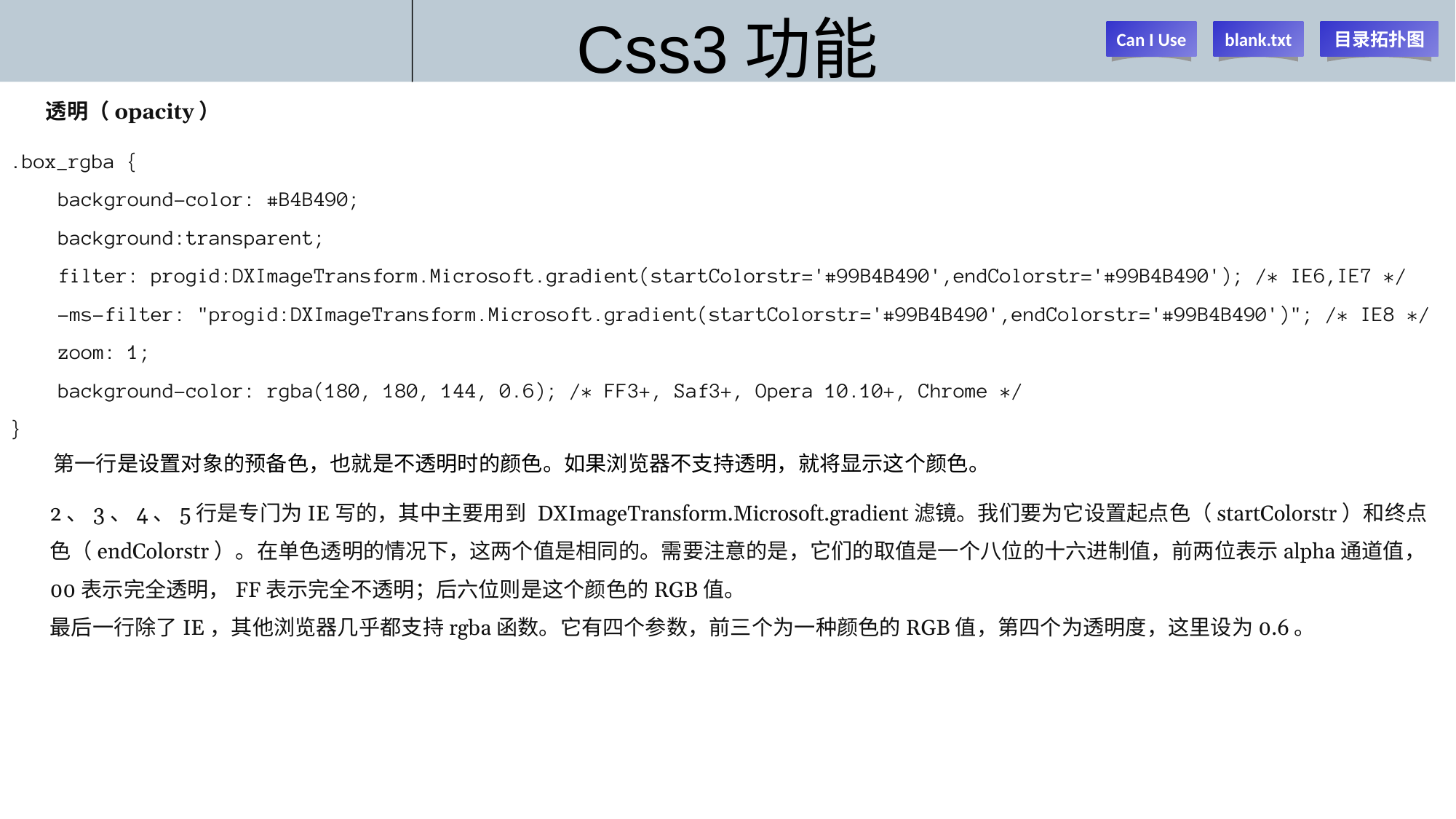

# Css3功能
Can I Use

blank.txt

目录拓扑图

透明（opacity）
.box_rgba {
　　background-color: #B4B490;
　　background:transparent;
　　filter: progid:DXImageTransform.Microsoft.gradient(startColorstr='#99B4B490',endColorstr='#99B4B490'); /* IE6,IE7 */
　　-ms-filter: "progid:DXImageTransform.Microsoft.gradient(startColorstr='#99B4B490',endColorstr='#99B4B490')"; /* IE8 */
　　zoom: 1;
　　background-color: rgba(180, 180, 144, 0.6); /* FF3+, Saf3+, Opera 10.10+, Chrome */
}
第一行是设置对象的预备色，也就是不透明时的颜色。如果浏览器不支持透明，就将显示这个颜色。
2、3、4、5行是专门为IE写的，其中主要用到 DXImageTransform.Microsoft.gradient滤镜。我们要为它设置起点色（startColorstr）和终点色（endColorstr）。在单色透明的情况下，这两个值是相同的。需要注意的是，它们的取值是一个八位的十六进制值，前两位表示alpha通道值，00表示完全透明，FF表示完全不透明；后六位则是这个颜色的RGB值。
最后一行除了IE，其他浏览器几乎都支持rgba函数。它有四个参数，前三个为一种颜色的RGB值，第四个为透明度，这里设为0.6。